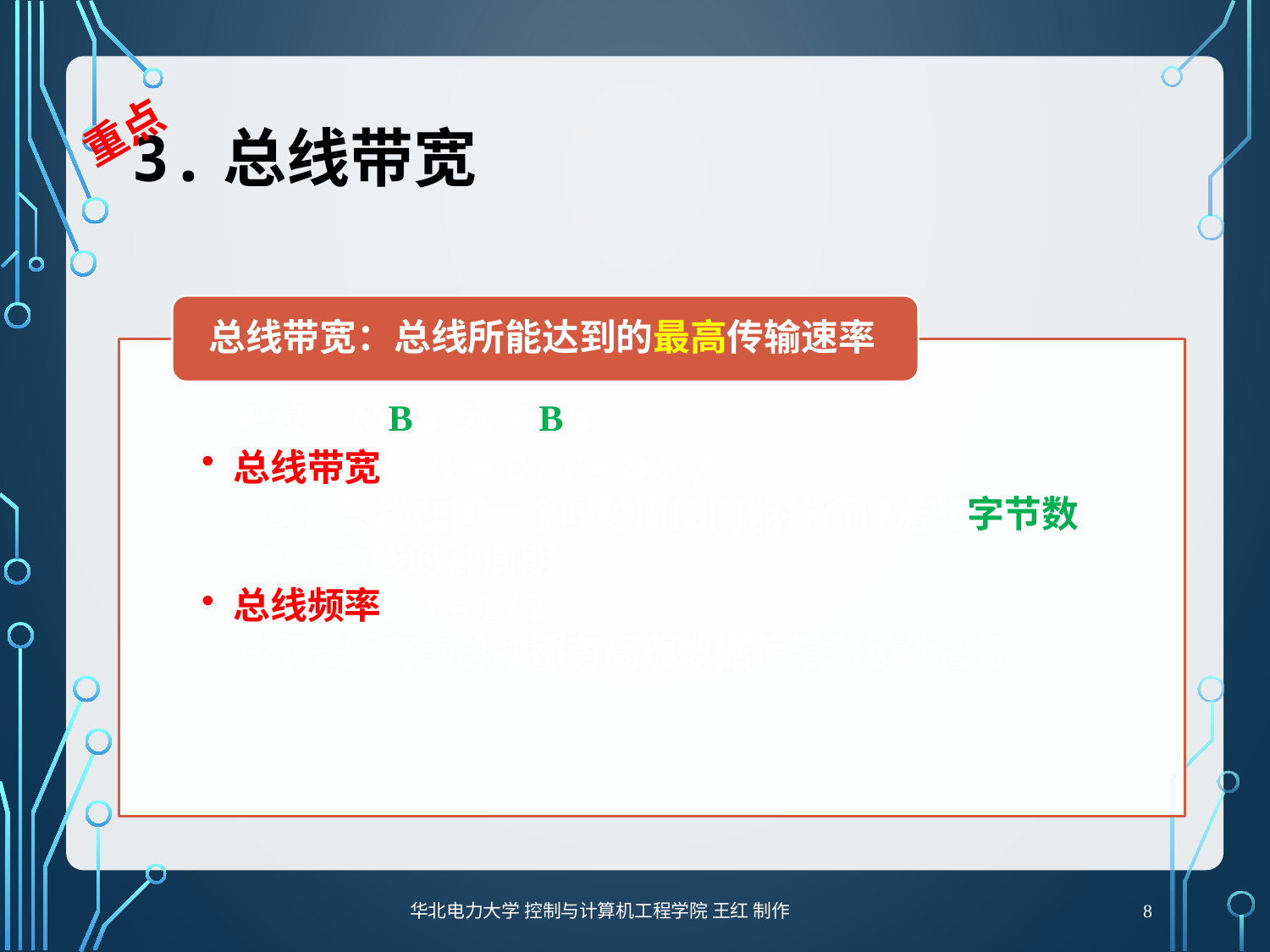

# 3.总线带宽
重点
单位：MB/s 或 GB/s
总线带宽：Dr = D / T = D × f
D：总线在同一个时钟周期内能并行传送的字节数
T：总线时钟周期
总线频率：f = 1 / T
并不是所有的总线都有高速数据传输为设计目标
总线带宽：总线所能达到的最高传输速率
8
华北电力大学 控制与计算机工程学院 王红 制作